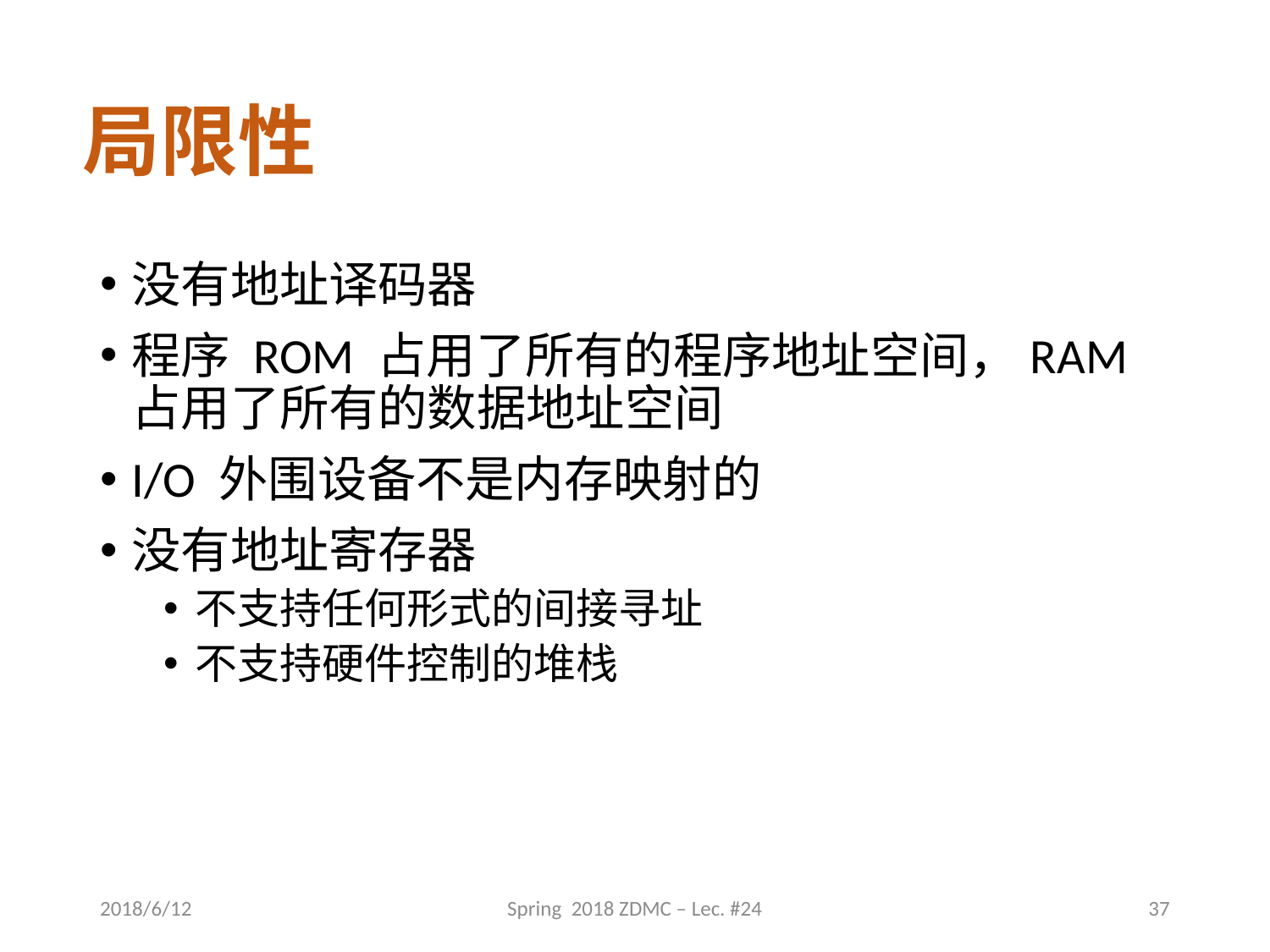

# 局限性
没有地址译码器
程序 ROM 占用了所有的程序地址空间，RAM
占用了所有的数据地址空间
I/O 外围设备不是内存映射的
没有地址寄存器
不支持任何形式的间接寻址
不支持硬件控制的堆栈
2018/6/12
Spring  2018 ZDMC – Lec. #24
37